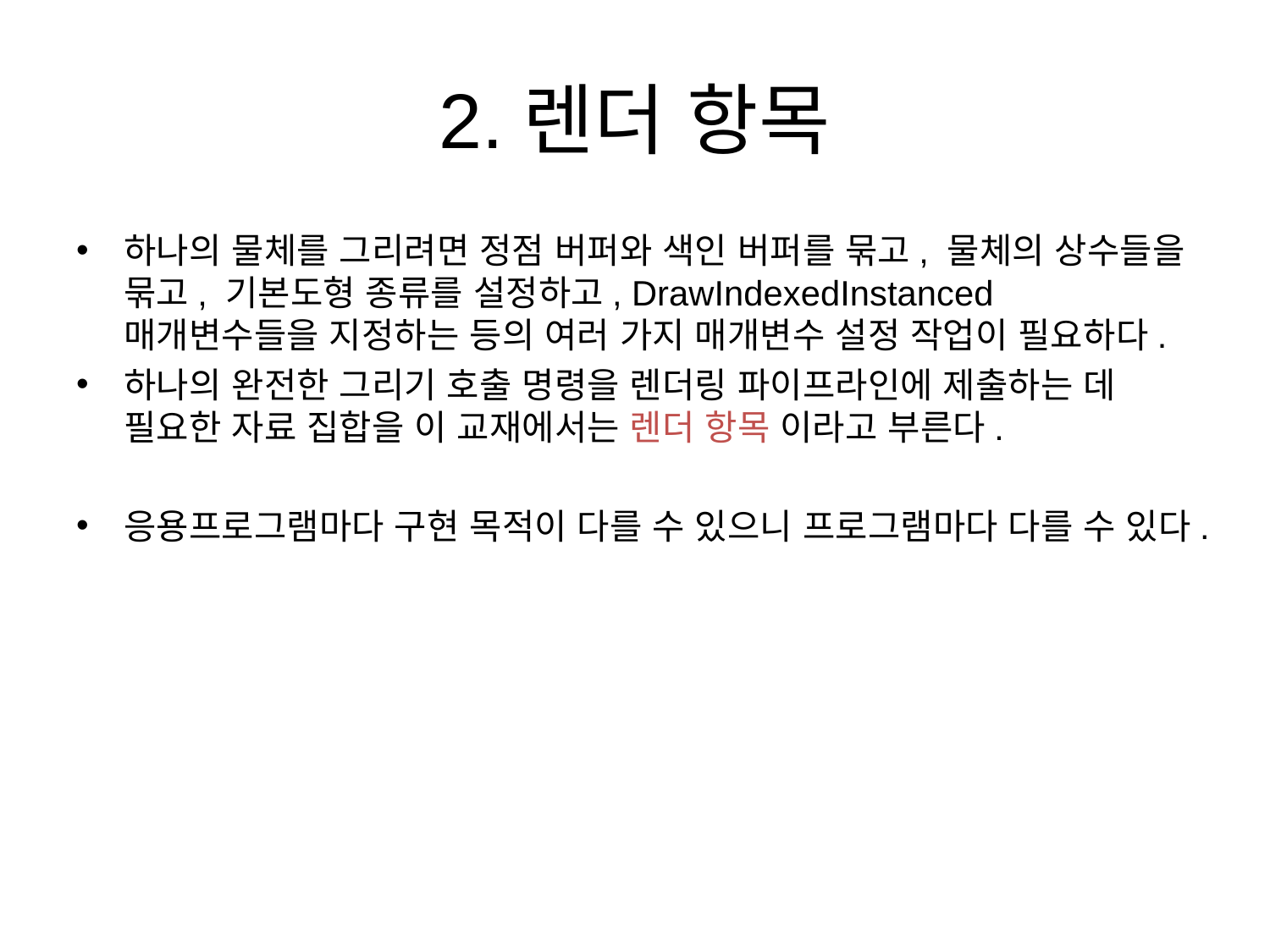

# 2.렌더 항목
하나의 물체를 그리려면 정점 버퍼와 색인 버퍼를 묶고, 물체의 상수들을 묶고, 기본도형 종류를 설정하고, DrawIndexedInstanced 매개변수들을 지정하는 등의 여러 가지 매개변수 설정 작업이 필요하다.
하나의 완전한 그리기 호출 명령을 렌더링 파이프라인에 제출하는 데 필요한 자료 집합을 이 교재에서는 렌더 항목 이라고 부른다.

응용프로그램마다 구현 목적이 다를 수 있으니 프로그램마다 다를 수 있다.